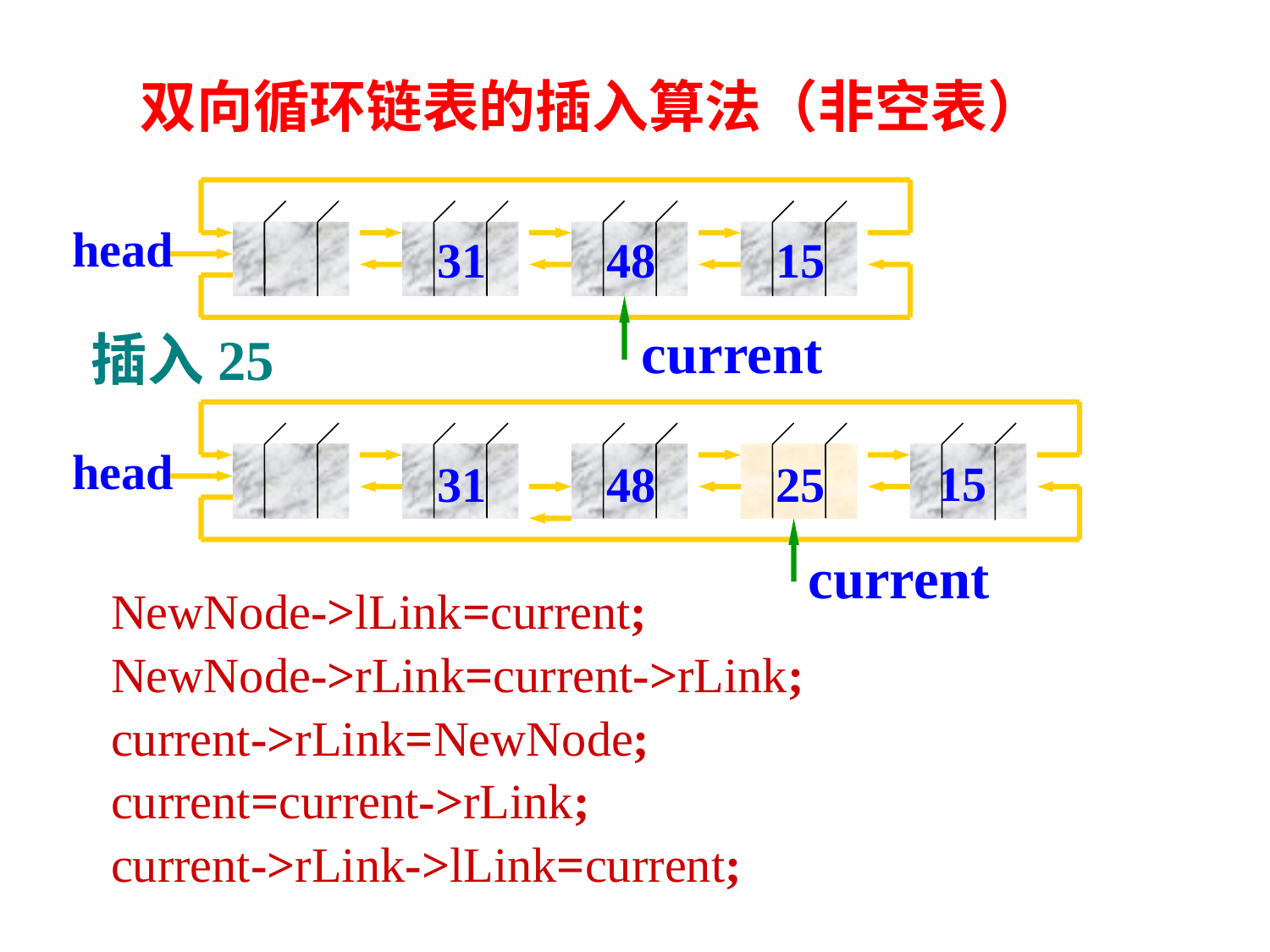

双向循环链表的插入算法（非空表）

head

31

48

15

current
插入25

head

15

31
48
25

current

NewNode->lLink=current;
NewNode->rLink=current->rLink;
current->rLink=NewNode;
current=current->rLink;
current->rLink->lLink=current;
187